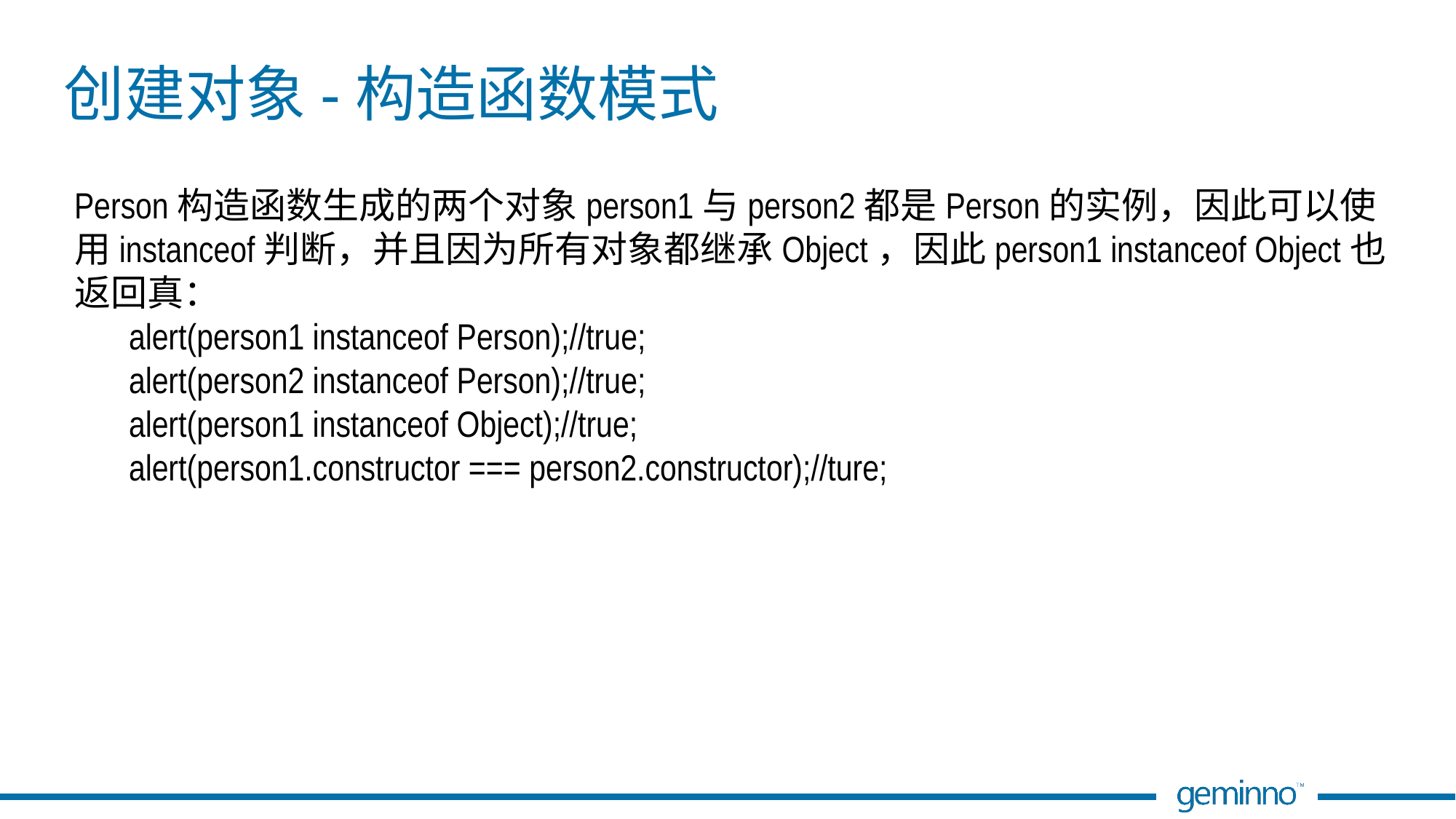

# 创建对象-构造函数模式
Person构造函数生成的两个对象person1与person2都是Person的实例，因此可以使用instanceof判断，并且因为所有对象都继承Object，因此person1 instanceof Object也返回真：
alert(person1 instanceof Person);//true;
alert(person2 instanceof Person);//true;
alert(person1 instanceof Object);//true;
alert(person1.constructor === person2.constructor);//ture;